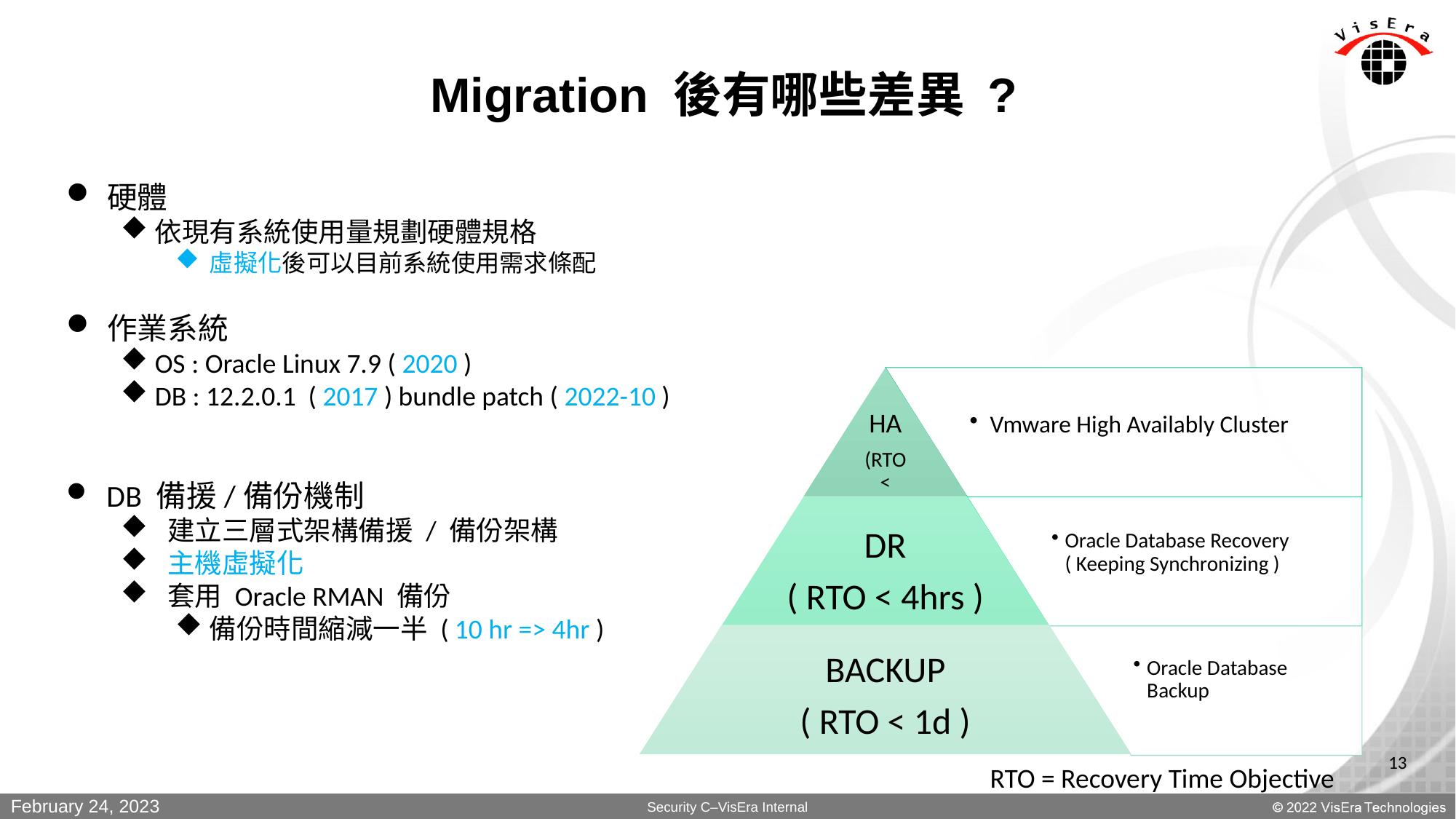

# Migration 後有哪些差異 ?
硬體
依現有系統使用量規劃硬體規格
虛擬化後可以目前系統使用需求條配

作業系統
OS : Oracle Linux 7.9 ( 2020 )
DB : 12.2.0.1  ( 2017 ) bundle patch ( 2022-10 )

 DB 備援/備份機制
 建立三層式架構備援 / 備份架構
 主機虛擬化
 套用 Oracle RMAN 備份
備份時間縮減一半 ( 10 hr => 4hr )

Vmware High Availably Cluster

HA
(RTO < 10mins)
Oracle Database Recovery
( Keeping Synchronizing )
DR
( RTO < 4hrs )
Oracle Database Backup
BACKUP
( RTO < 1d )
RTO = Recovery Time Objective
February 24, 2023